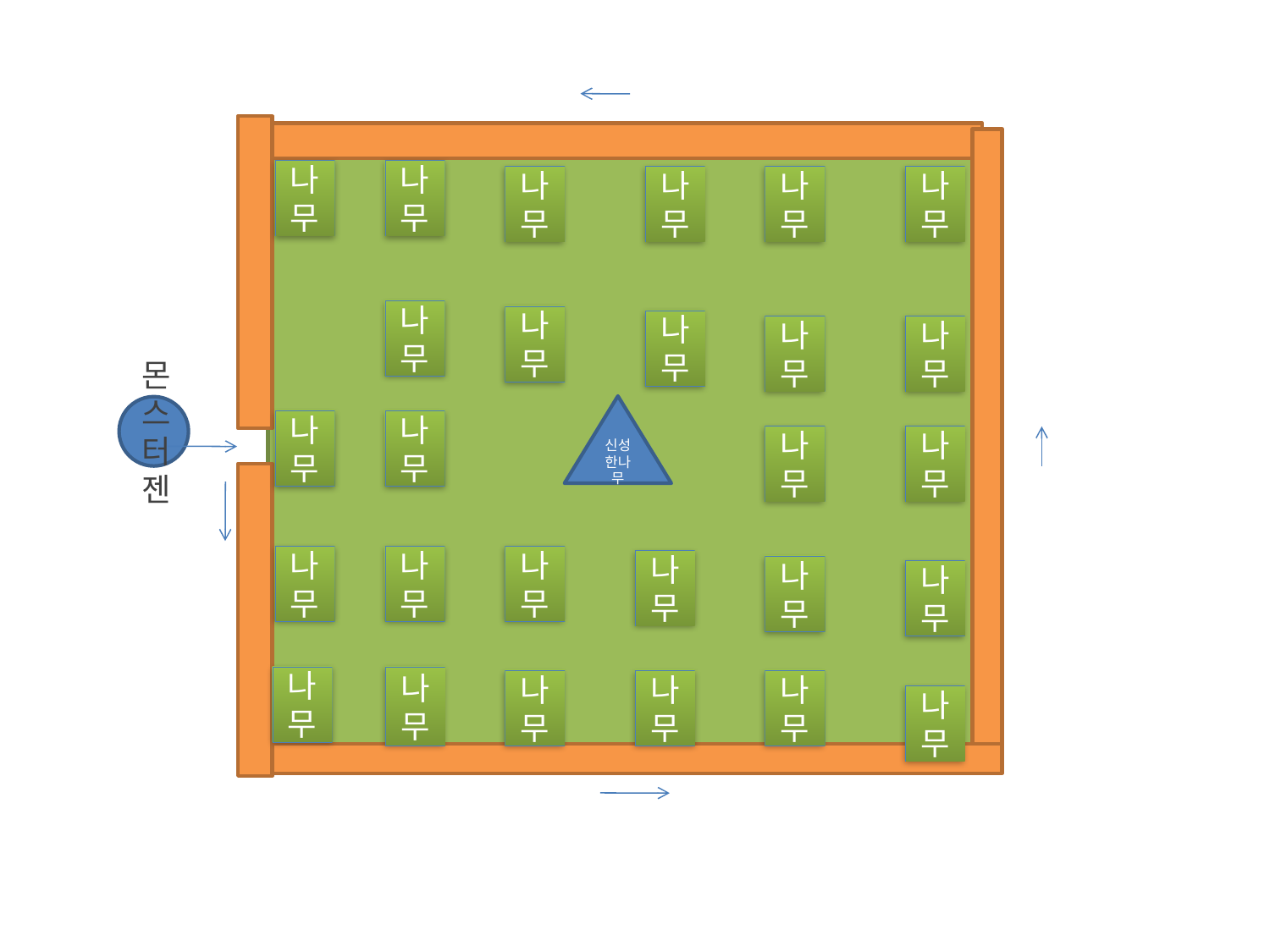

나무
나무
나무
나무
나무
나무

나무
나무
나무
나무
나무
신성한나무
몬스터젠
나무
나무
나무
나무

나무
나무
나무
나무
나무
나무

나무
나무
나무
나무
나무
나무